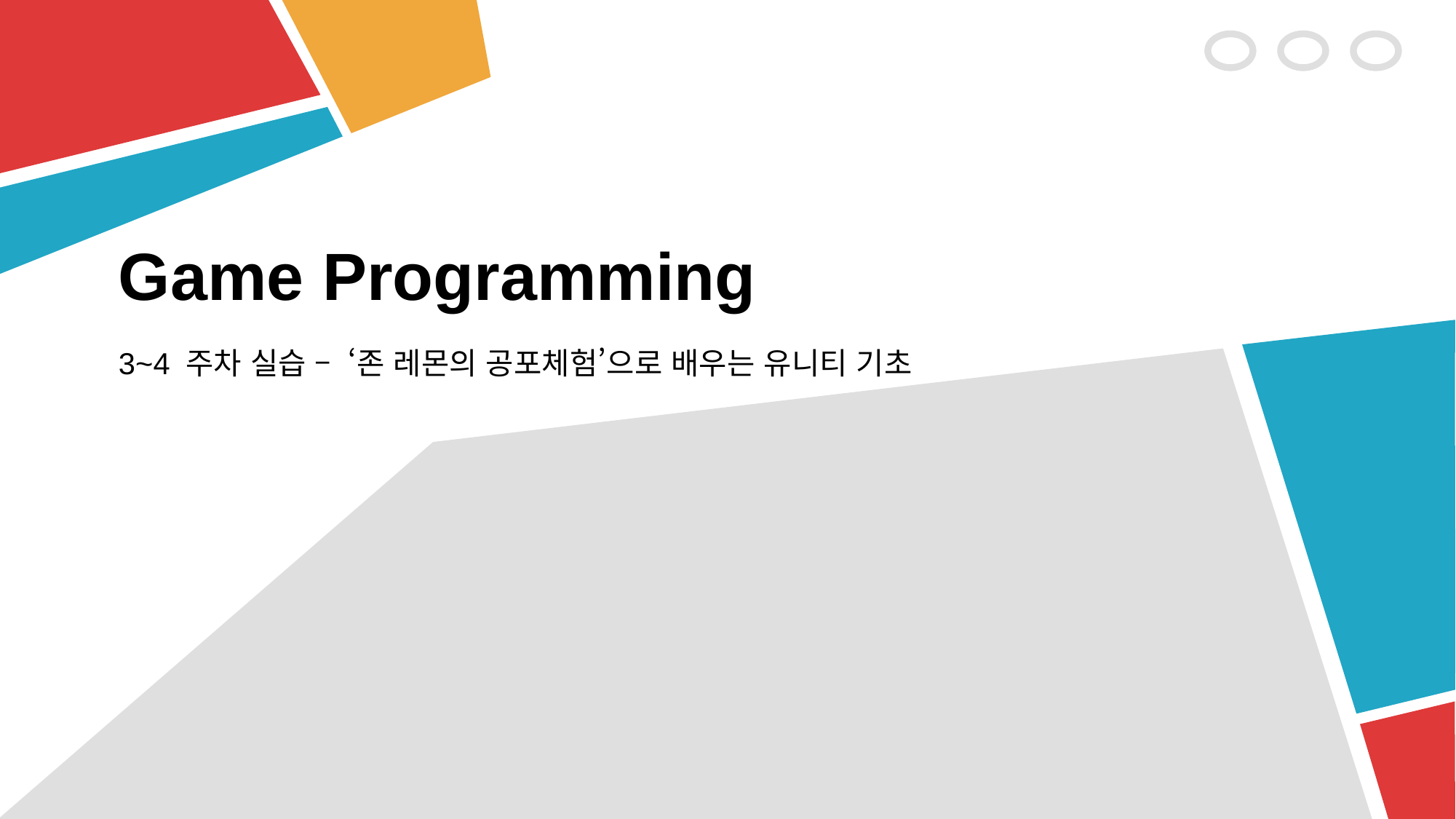

# Game Programming
3~4 주차 실습 –  ‘존 레몬의 공포체험’으로 배우는 유니티 기초